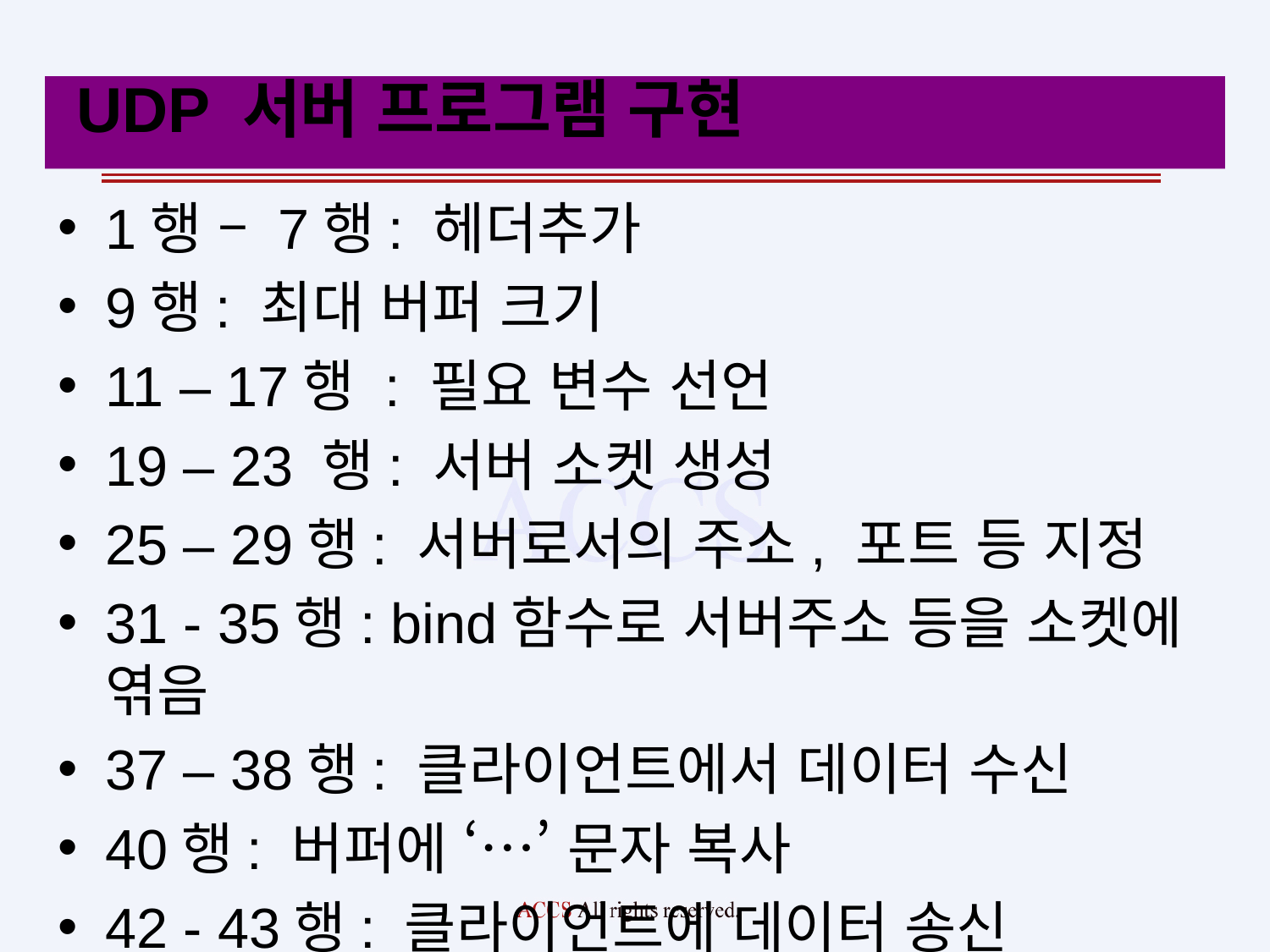

# UDP 서버 프로그램 구현

1행 – 7행: 헤더추가
9행: 최대 버퍼 크기
11 – 17행 : 필요 변수 선언
19 – 23 행: 서버 소켓 생성
25 – 29행: 서버로서의 주소, 포트 등 지정
31 - 35행: bind함수로 서버주소 등을 소켓에 엮음
37 – 38행: 클라이언트에서 데이터 수신
40행: 버퍼에 ‘…’ 문자 복사
42 - 43행: 클라이언트에 데이터 송신
45행: 소켓종료